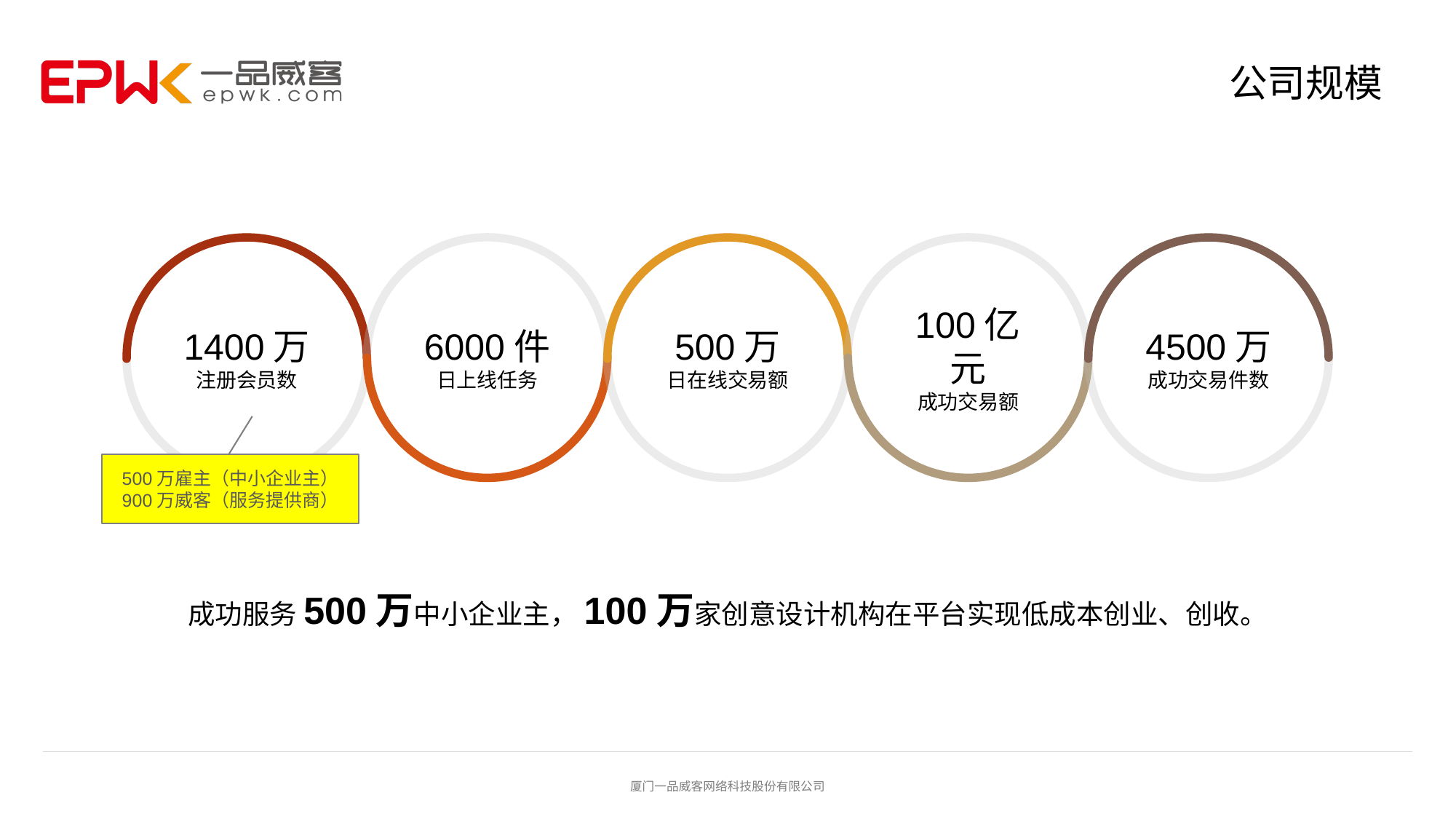

# 公司规模
1400万
注册会员数
6000件
日上线任务
500万
日在线交易额
100亿元
成功交易额
4500万
成功交易件数

500万雇主（中小企业主）
900万威客（服务提供商）
成功服务500万中小企业主，100万家创意设计机构在平台实现低成本创业、创收。
4